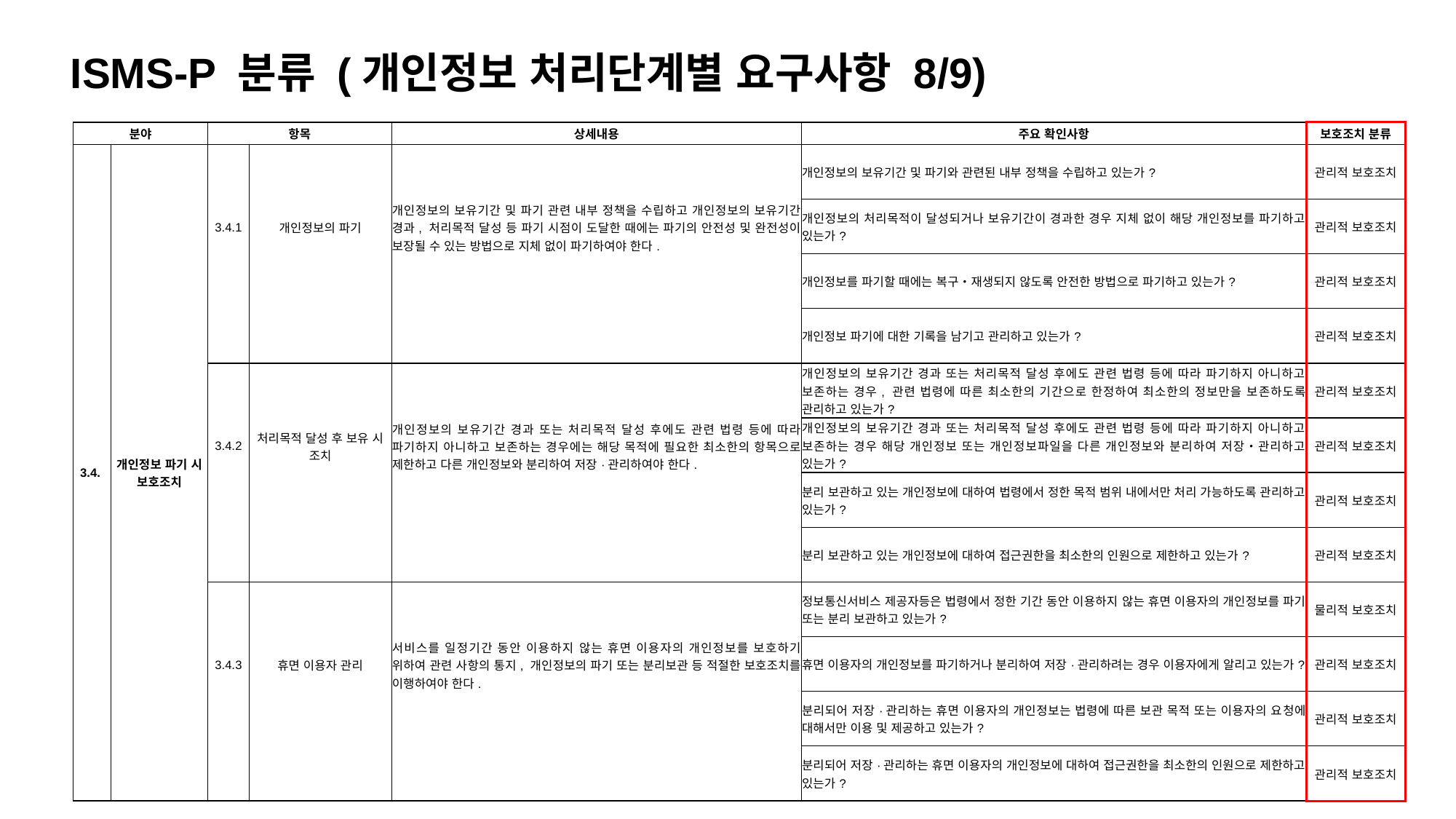

ISMS-P 분류 (개인정보 처리단계별 요구사항 8/9)
| 분야 |  | 항목 |  | 상세내용 | 주요 확인사항 | 보호조치 분류 |
| --- | --- | --- | --- | --- | --- | --- |
| 3.4. | 개인정보 파기 시 보호조치 | 3.4.1 | 개인정보의 파기 | 개인정보의 보유기간 및 파기 관련 내부 정책을 수립하고 개인정보의 보유기간 경과, 처리목적 달성 등 파기 시점이 도달한 때에는 파기의 안전성 및 완전성이 보장될 수 있는 방법으로 지체 없이 파기하여야 한다. | 개인정보의 보유기간 및 파기와 관련된 내부 정책을 수립하고 있는가? | 관리적 보호조치 |
|  |  |  |  |  | 개인정보의 처리목적이 달성되거나 보유기간이 경과한 경우 지체 없이 해당 개인정보를 파기하고 있는가? | 관리적 보호조치 |
|  |  |  |  |  | 개인정보를 파기할 때에는 복구‧재생되지 않도록 안전한 방법으로 파기하고 있는가? | 관리적 보호조치 |
|  |  |  |  |  | 개인정보 파기에 대한 기록을 남기고 관리하고 있는가? | 관리적 보호조치 |
|  |  | 3.4.2 | 처리목적 달성 후 보유 시 조치 | 개인정보의 보유기간 경과 또는 처리목적 달성 후에도 관련 법령 등에 따라 파기하지 아니하고 보존하는 경우에는 해당 목적에 필요한 최소한의 항목으로 제한하고 다른 개인정보와 분리하여 저장·관리하여야 한다. | 개인정보의 보유기간 경과 또는 처리목적 달성 후에도 관련 법령 등에 따라 파기하지 아니하고 보존하는 경우, 관련 법령에 따른 최소한의 기간으로 한정하여 최소한의 정보만을 보존하도록 관리하고 있는가? | 관리적 보호조치 |
|  |  |  |  |  | 개인정보의 보유기간 경과 또는 처리목적 달성 후에도 관련 법령 등에 따라 파기하지 아니하고 보존하는 경우 해당 개인정보 또는 개인정보파일을 다른 개인정보와 분리하여 저장‧관리하고 있는가? | 관리적 보호조치 |
|  |  |  |  |  | 분리 보관하고 있는 개인정보에 대하여 법령에서 정한 목적 범위 내에서만 처리 가능하도록 관리하고 있는가? | 관리적 보호조치 |
|  |  |  |  |  | 분리 보관하고 있는 개인정보에 대하여 접근권한을 최소한의 인원으로 제한하고 있는가? | 관리적 보호조치 |
|  |  | 3.4.3 | 휴면 이용자 관리 | 서비스를 일정기간 동안 이용하지 않는 휴면 이용자의 개인정보를 보호하기 위하여 관련 사항의 통지, 개인정보의 파기 또는 분리보관 등 적절한 보호조치를 이행하여야 한다. | 정보통신서비스 제공자등은 법령에서 정한 기간 동안 이용하지 않는 휴면 이용자의 개인정보를 파기 또는 분리 보관하고 있는가? | 물리적 보호조치 |
|  |  |  |  |  | 휴면 이용자의 개인정보를 파기하거나 분리하여 저장·관리하려는 경우 이용자에게 알리고 있는가? | 관리적 보호조치 |
|  |  |  |  |  | 분리되어 저장·관리하는 휴면 이용자의 개인정보는 법령에 따른 보관 목적 또는 이용자의 요청에 대해서만 이용 및 제공하고 있는가? | 관리적 보호조치 |
|  |  |  |  |  | 분리되어 저장·관리하는 휴면 이용자의 개인정보에 대하여 접근권한을 최소한의 인원으로 제한하고 있는가? | 관리적 보호조치 |